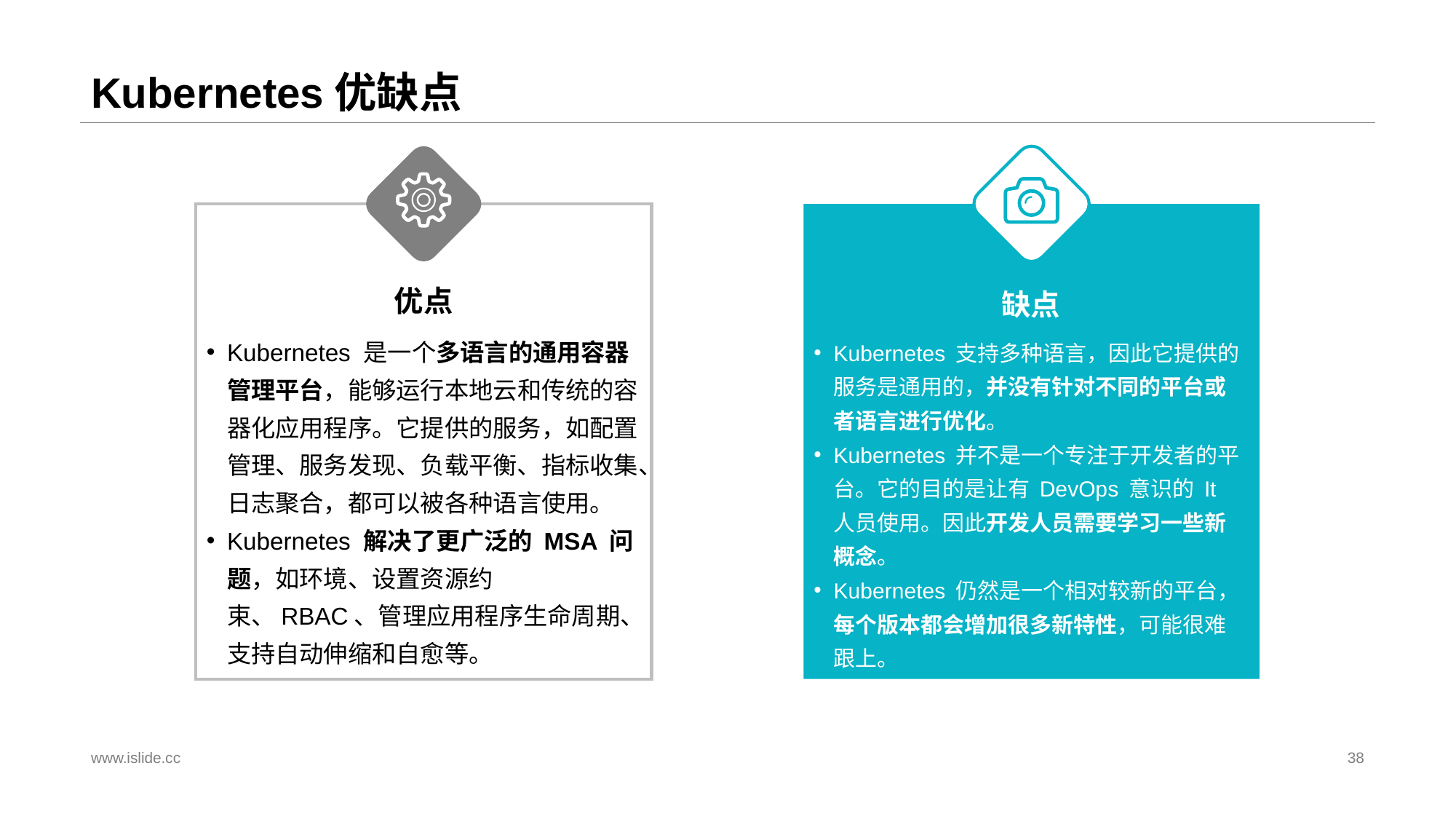

# Kubernetes优缺点

优点
缺点
Kubernetes 是一个多语言的通用容器管理平台，能够运行本地云和传统的容器化应用程序。它提供的服务，如配置管理、服务发现、负载平衡、指标收集、日志聚合，都可以被各种语言使用。
Kubernetes 解决了更广泛的 MSA 问题，如环境、设置资源约束、RBAC、管理应用程序生命周期、支持自动伸缩和自愈等。

Kubernetes 支持多种语言，因此它提供的服务是通用的，并没有针对不同的平台或者语言进行优化。
Kubernetes 并不是一个专注于开发者的平台。它的目的是让有 DevOps 意识的 It 人员使用。因此开发人员需要学习一些新概念。
Kubernetes 仍然是一个相对较新的平台，每个版本都会增加很多新特性，可能很难跟上。
www.islide.cc
38